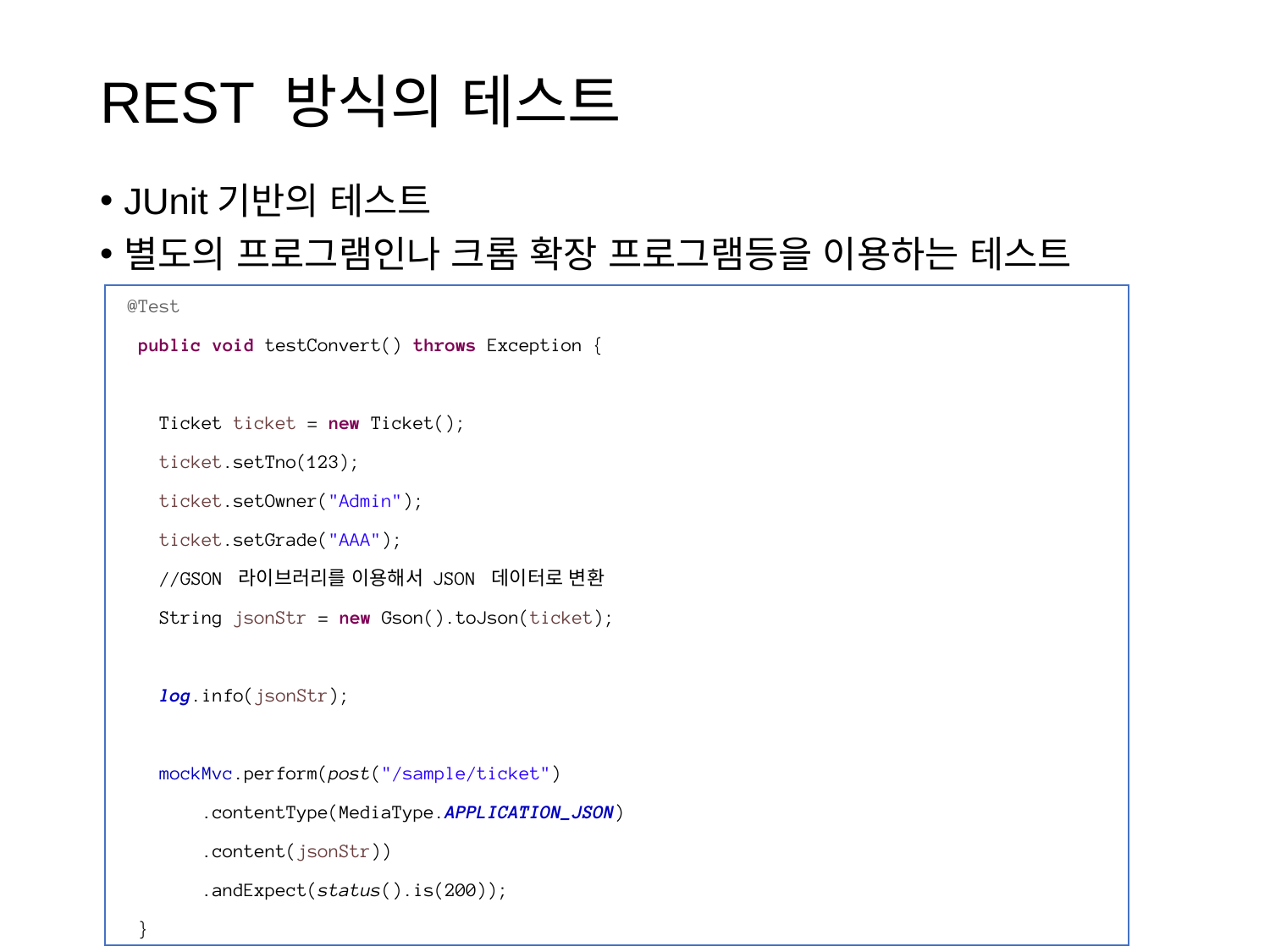

# REST 방식의 테스트
JUnit기반의 테스트
별도의 프로그램인나 크롬 확장 프로그램등을 이용하는 테스트
 @Test
  public void testConvert() throws Exception {

    Ticket ticket = new Ticket();
    ticket.setTno(123);
    ticket.setOwner("Admin");
    ticket.setGrade("AAA");
    //GSON 라이브러리를 이용해서 JSON 데이터로 변환
    String jsonStr = new Gson().toJson(ticket);

    log.info(jsonStr);

    mockMvc.perform(post("/sample/ticket")
        .contentType(MediaType.APPLICATION_JSON)
        .content(jsonStr))
        .andExpect(status().is(200));
  }